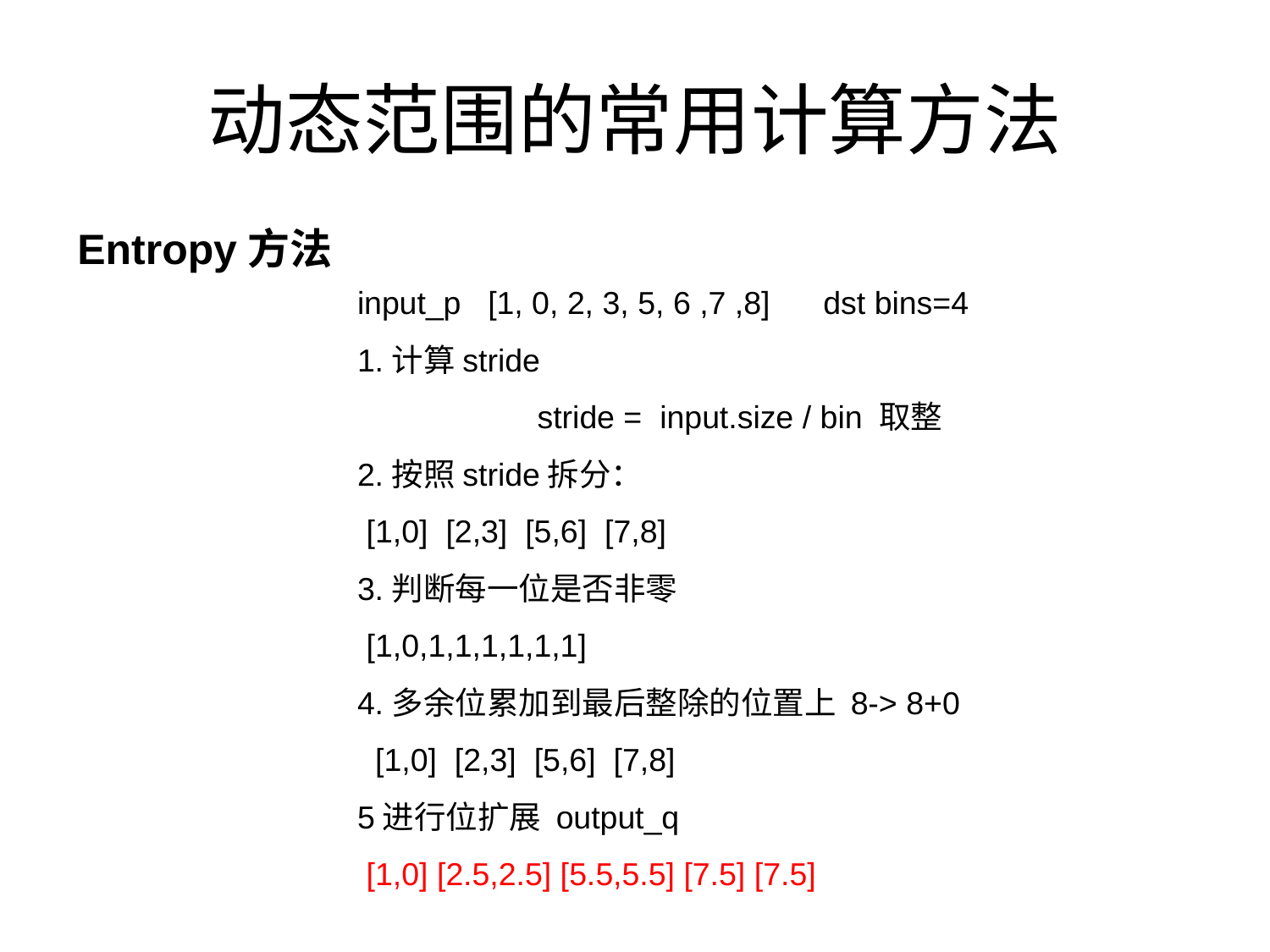

# 动态范围的常用计算方法
Entropy方法
input_p   [1, 0, 2, 3, 5, 6 ,7 ,8]      dst bins=4
1.计算stride
stride =  input.size / bin 取整
2.按照stride拆分：
 [1,0]  [2,3]  [5,6]  [7,8]
3.判断每一位是否非零
 [1,0,1,1,1,1,1,1]
4.多余位累加到最后整除的位置上 8-> 8+0
  [1,0]  [2,3]  [5,6]  [7,8]
5进行位扩展 output_q
 [1,0] [2.5,2.5] [5.5,5.5] [7.5] [7.5]